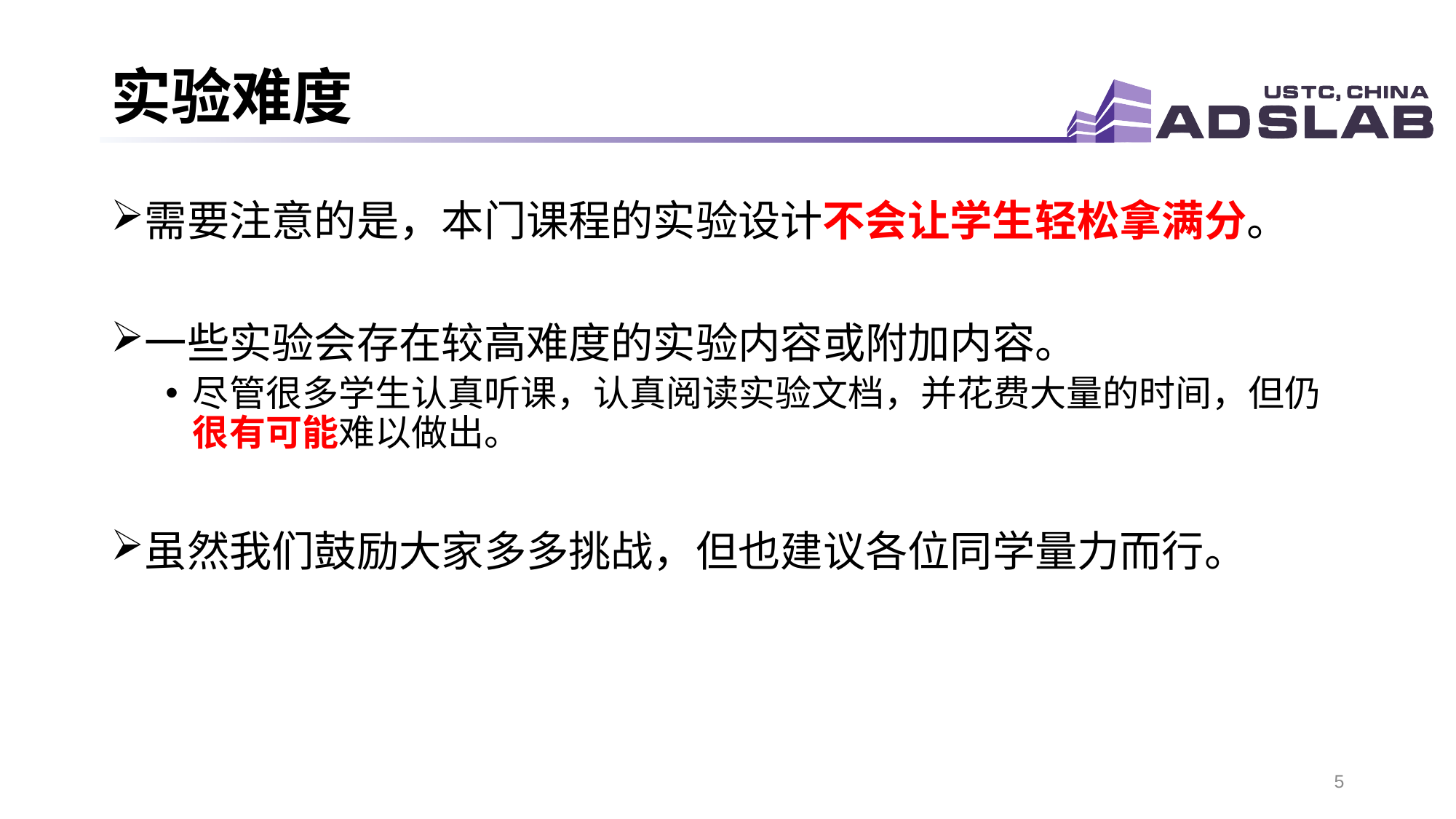

# 实验难度
需要注意的是，本门课程的实验设计不会让学生轻松拿满分。

一些实验会存在较高难度的实验内容或附加内容。
尽管很多学生认真听课，认真阅读实验文档，并花费大量的时间，但仍很有可能难以做出。

虽然我们鼓励大家多多挑战，但也建议各位同学量力而行。
5